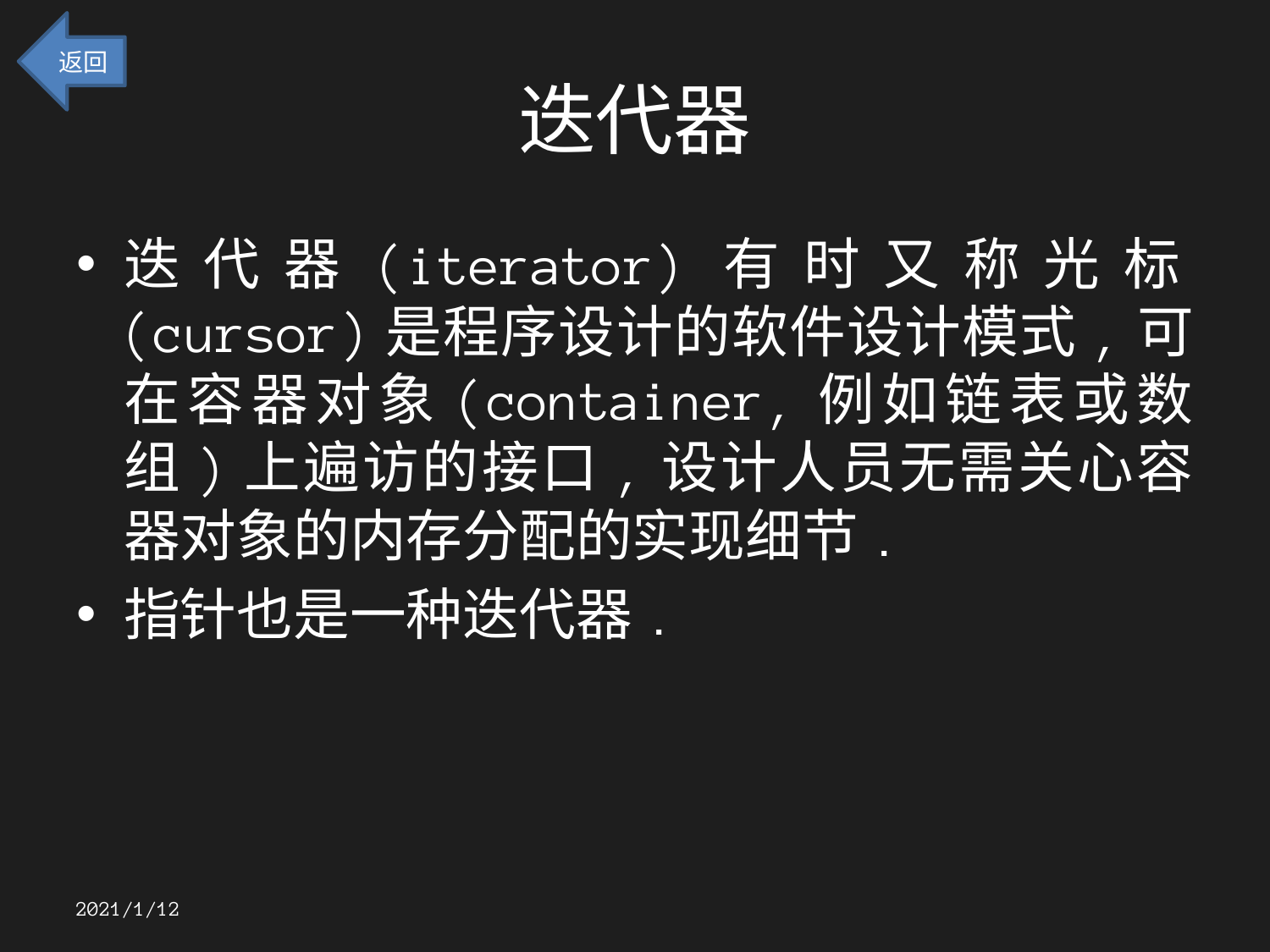

返回
# 迭代器
迭代器(iterator)有时又称光标(cursor)是程序设计的软件设计模式,可在容器对象(container,例如链表或数组)上遍访的接口,设计人员无需关心容器对象的内存分配的实现细节.
指针也是一种迭代器.
2021/1/12